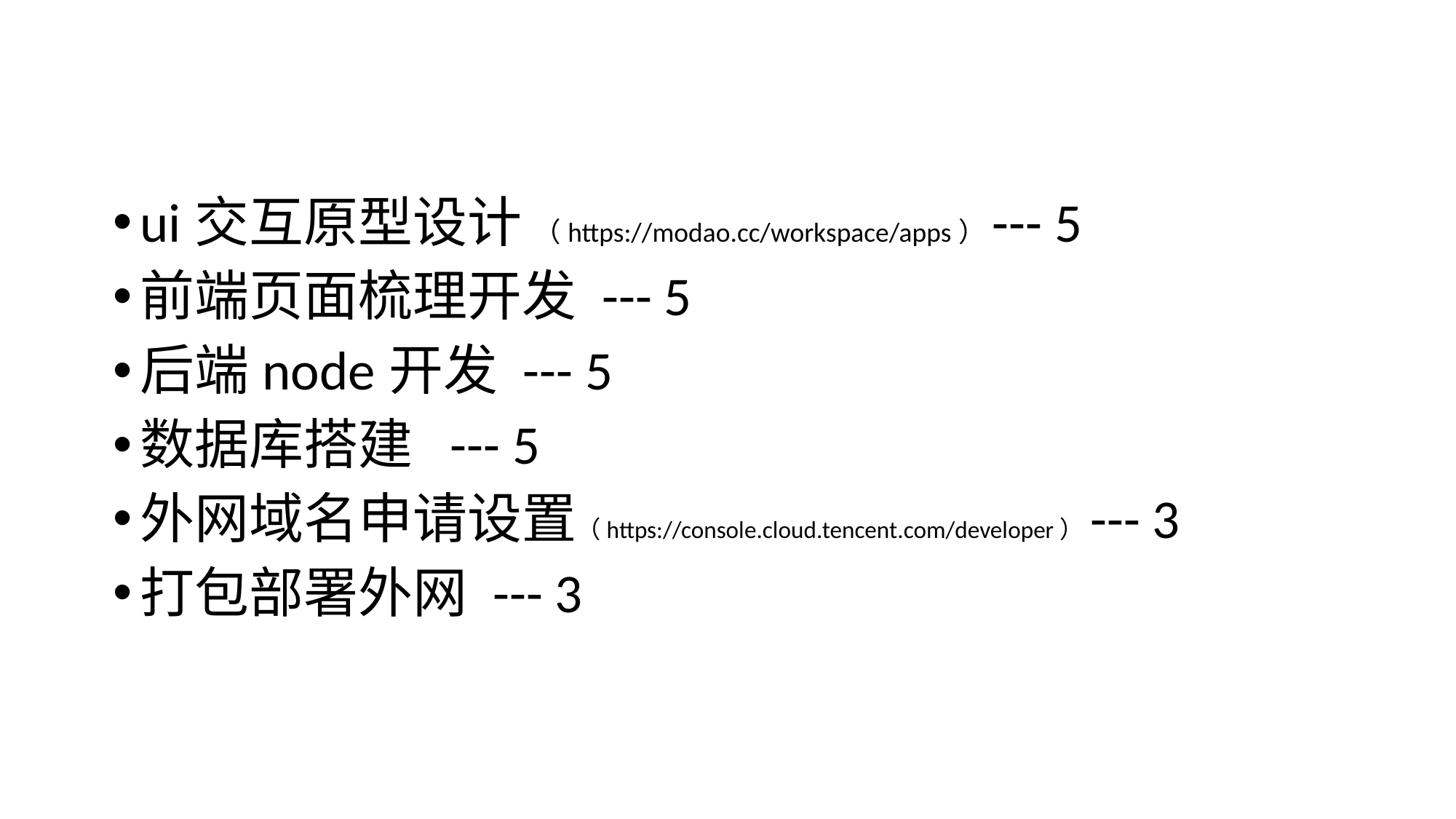

ui交互原型设计 （https://modao.cc/workspace/apps）--- 5
前端页面梳理开发 --- 5
后端node开发 --- 5
数据库搭建  --- 5
外网域名申请设置（https://console.cloud.tencent.com/developer）--- 3
打包部署外网 --- 3